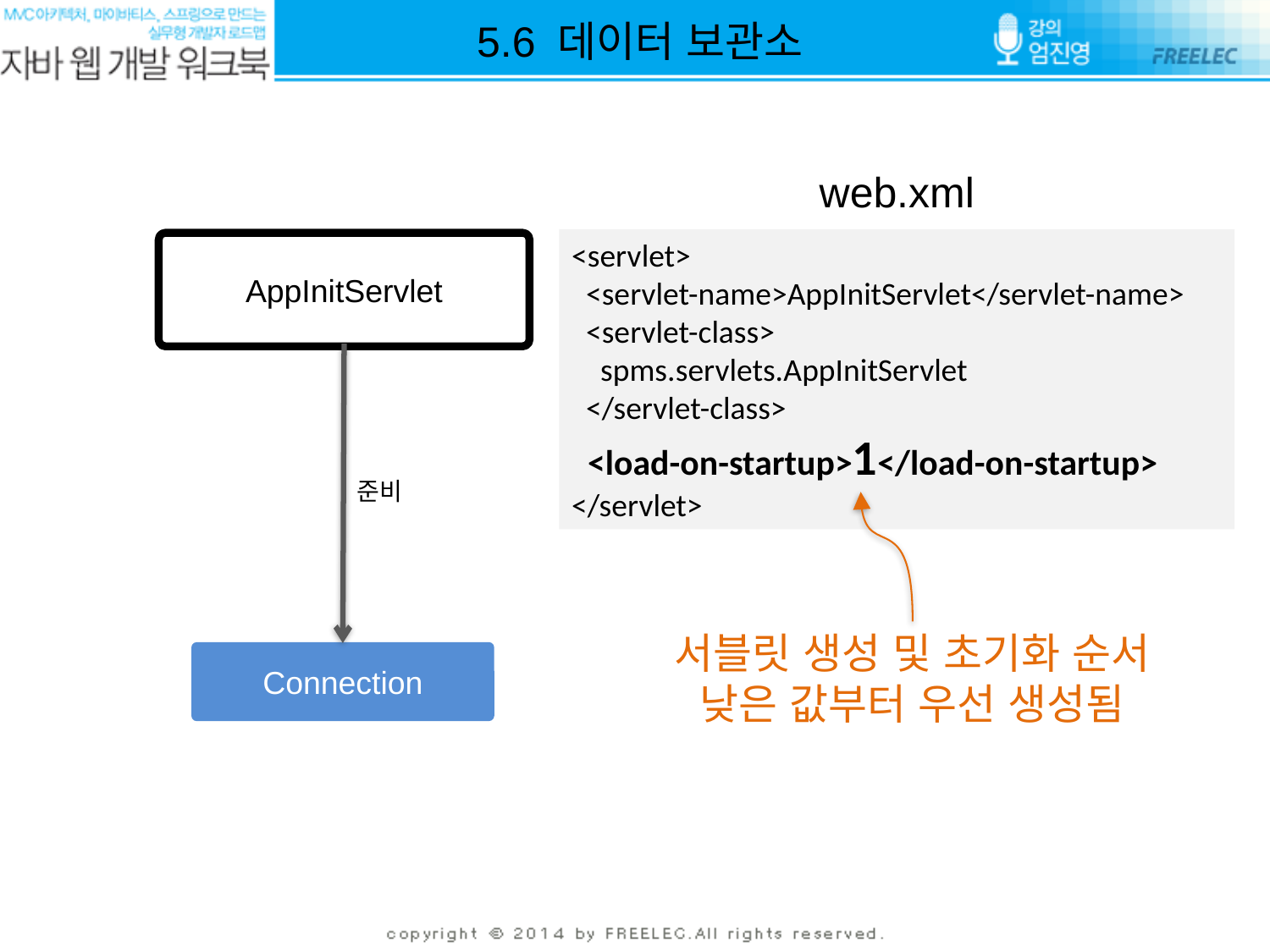

5.6 데이터 보관소
# web.xml
<servlet>
  <servlet-name>AppInitServlet</servlet-name>
  <servlet-class>
    spms.servlets.AppInitServlet
  </servlet-class>
  <load-on-startup>1</load-on-startup>
</servlet>
AppInitServlet

준비
서블릿 생성 및 초기화 순서
낮은 값부터 우선 생성됨
Connection